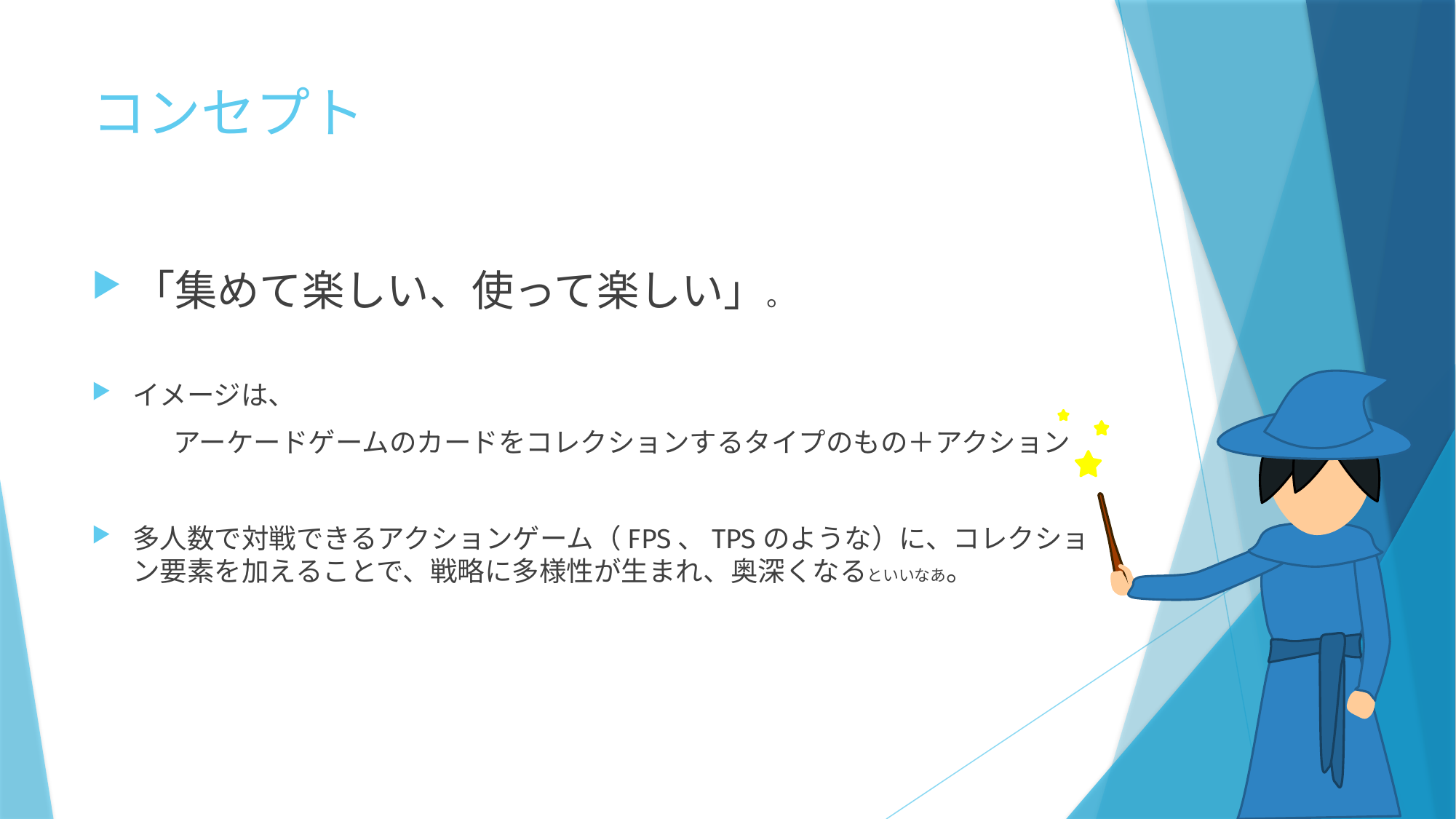

# コンセプト
「集めて楽しい、使って楽しい」。

イメージは、
　　　アーケードゲームのカードをコレクションするタイプのもの＋アクション

多人数で対戦できるアクションゲーム（FPS、TPSのような）に、コレクション要素を加えることで、戦略に多様性が生まれ、奥深くなるといいなあ。